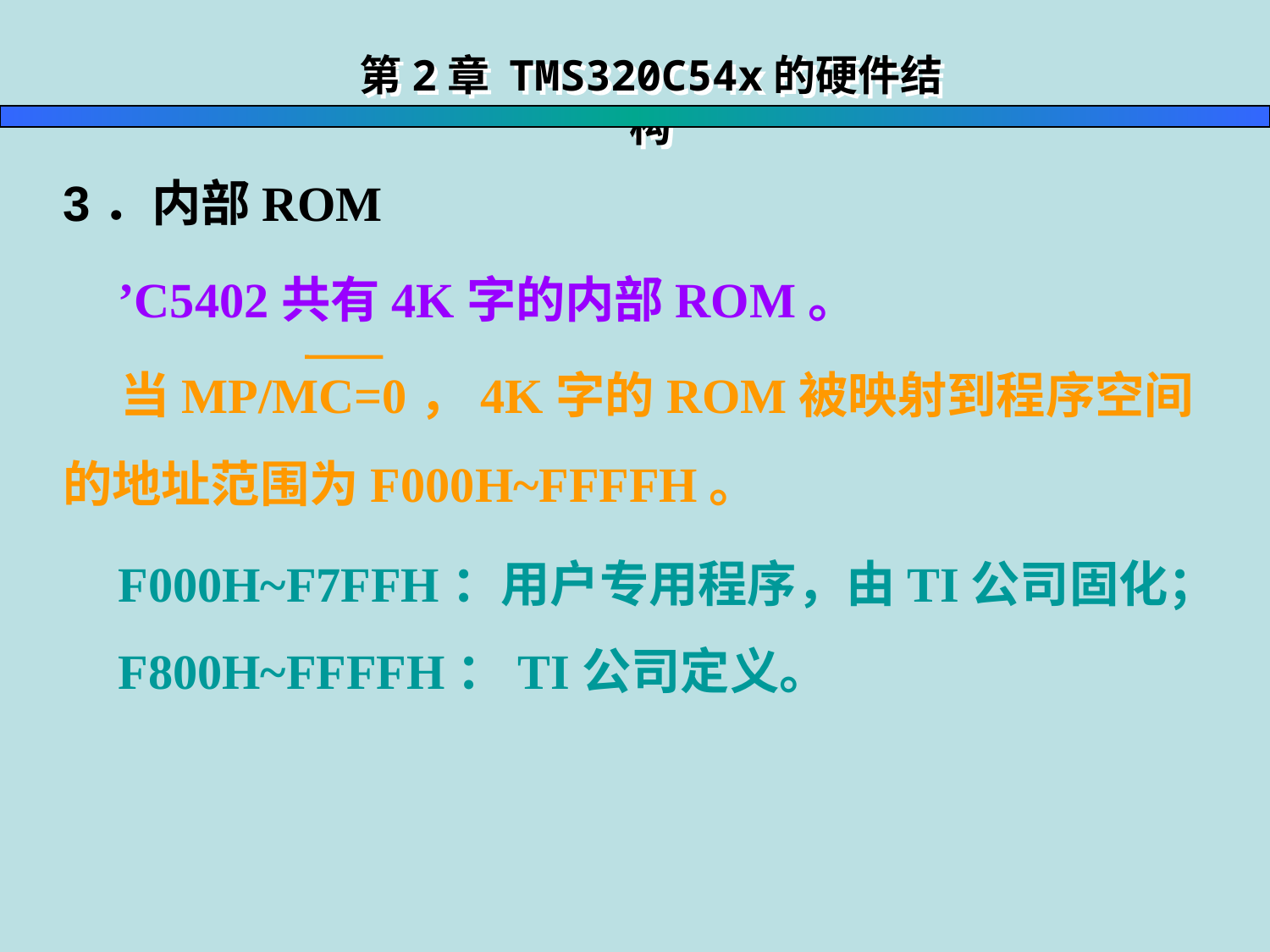

第2章 TMS320C54x的硬件结构

3．内部ROM
    ’C5402共有4K字的内部ROM。
    当MP/MC=0，4K字的ROM被映射到程序空间的地址范围为F000H~FFFFH。

    F000H~F7FFH：用户专用程序，由TI公司固化；
    F800H~FFFFH：TI公司定义。
92